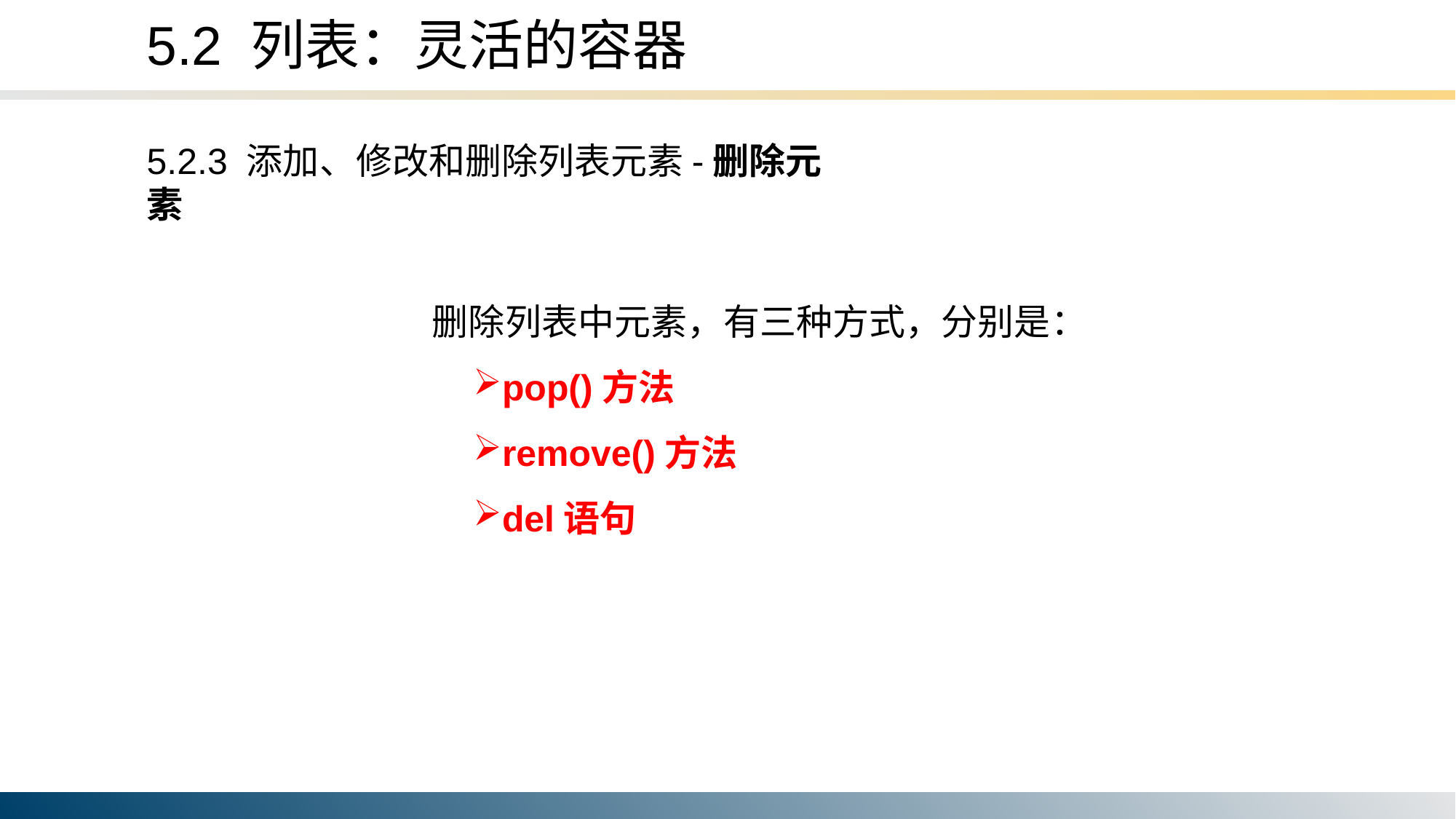

5.2 列表：灵活的容器
5.2.3 添加、修改和删除列表元素-删除元素
删除列表中元素，有三种方式，分别是：
pop()方法
remove()方法
del语句